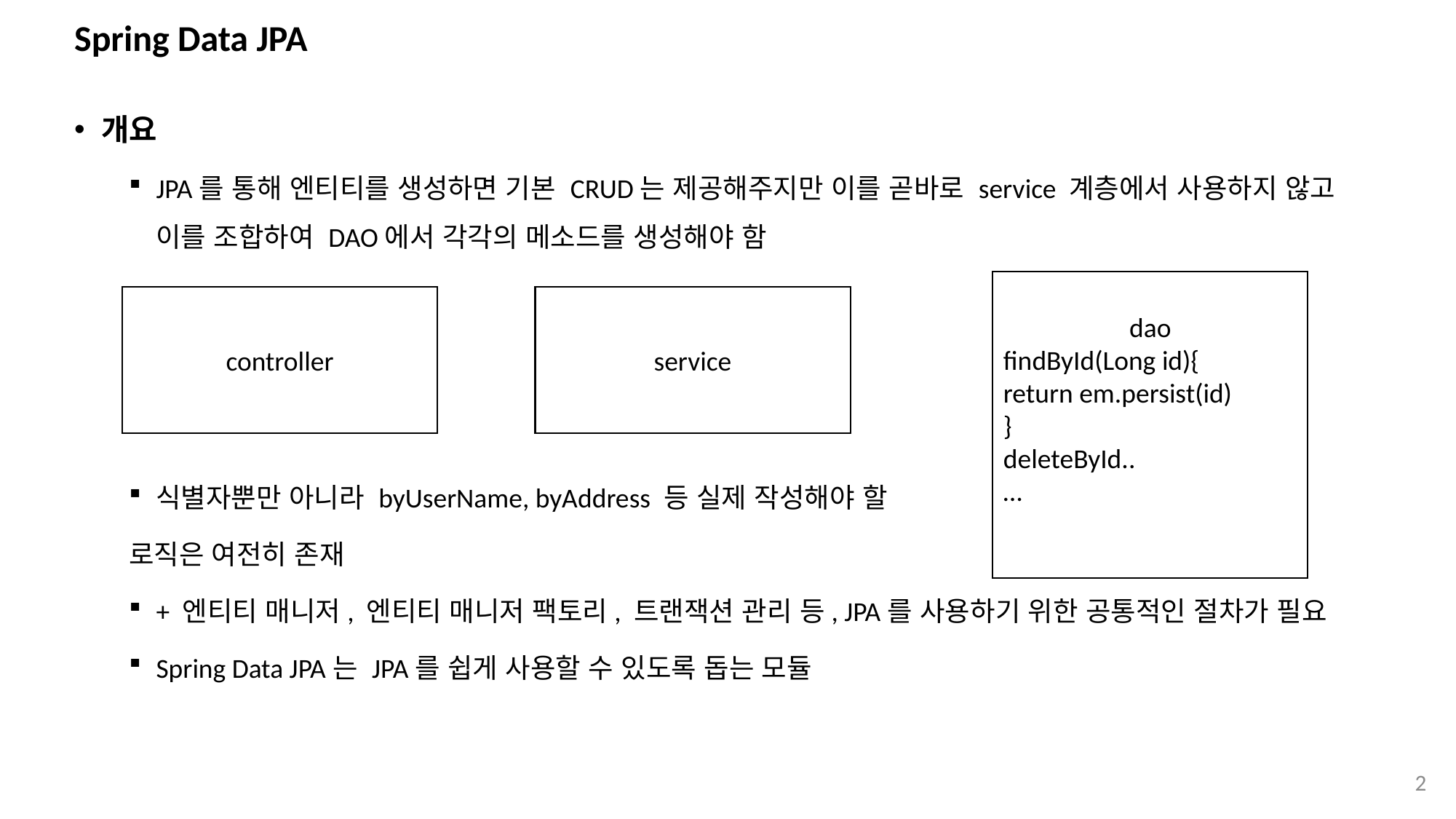

# Spring Data JPA
개요
JPA를 통해 엔티티를 생성하면 기본 CRUD는 제공해주지만 이를 곧바로 service 계층에서 사용하지 않고 이를 조합하여 DAO에서 각각의 메소드를 생성해야 함

식별자뿐만 아니라 byUserName, byAddress 등 실제 작성해야 할
로직은 여전히 존재
+ 엔티티 매니저, 엔티티 매니저 팩토리, 트랜잭션 관리 등, JPA를 사용하기 위한 공통적인 절차가 필요
Spring Data JPA는 JPA를 쉽게 사용할 수 있도록 돕는 모듈

dao
findById(Long id){
return em.persist(id)
}
deleteById..
…

controller
service
2